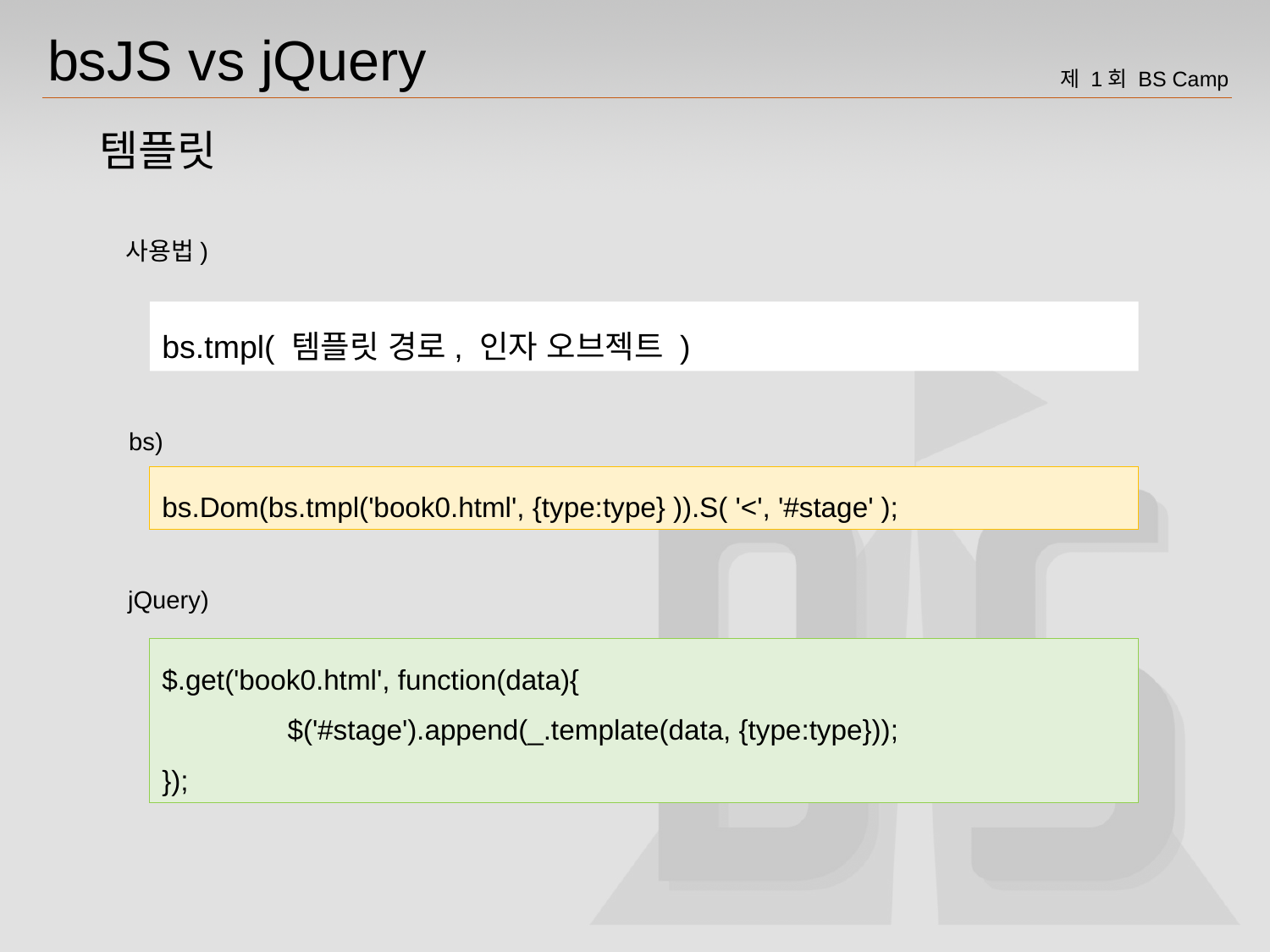

bsJS vs jQuery
템플릿
사용법)
bs.tmpl( 템플릿 경로, 인자 오브젝트 )
bs)
bs.Dom(bs.tmpl('book0.html', {type:type} )).S( '<', '#stage' );
jQuery)
$.get('book0.html', function(data){
                $('#stage').append(_.template(data, {type:type}));
});